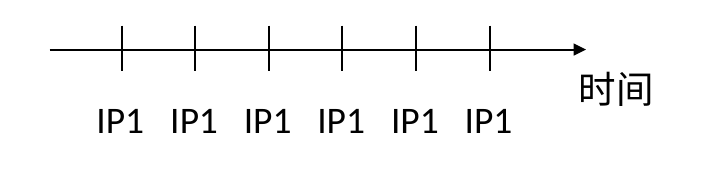

时间
IP1
IP1
IP1
IP1
IP1
IP1